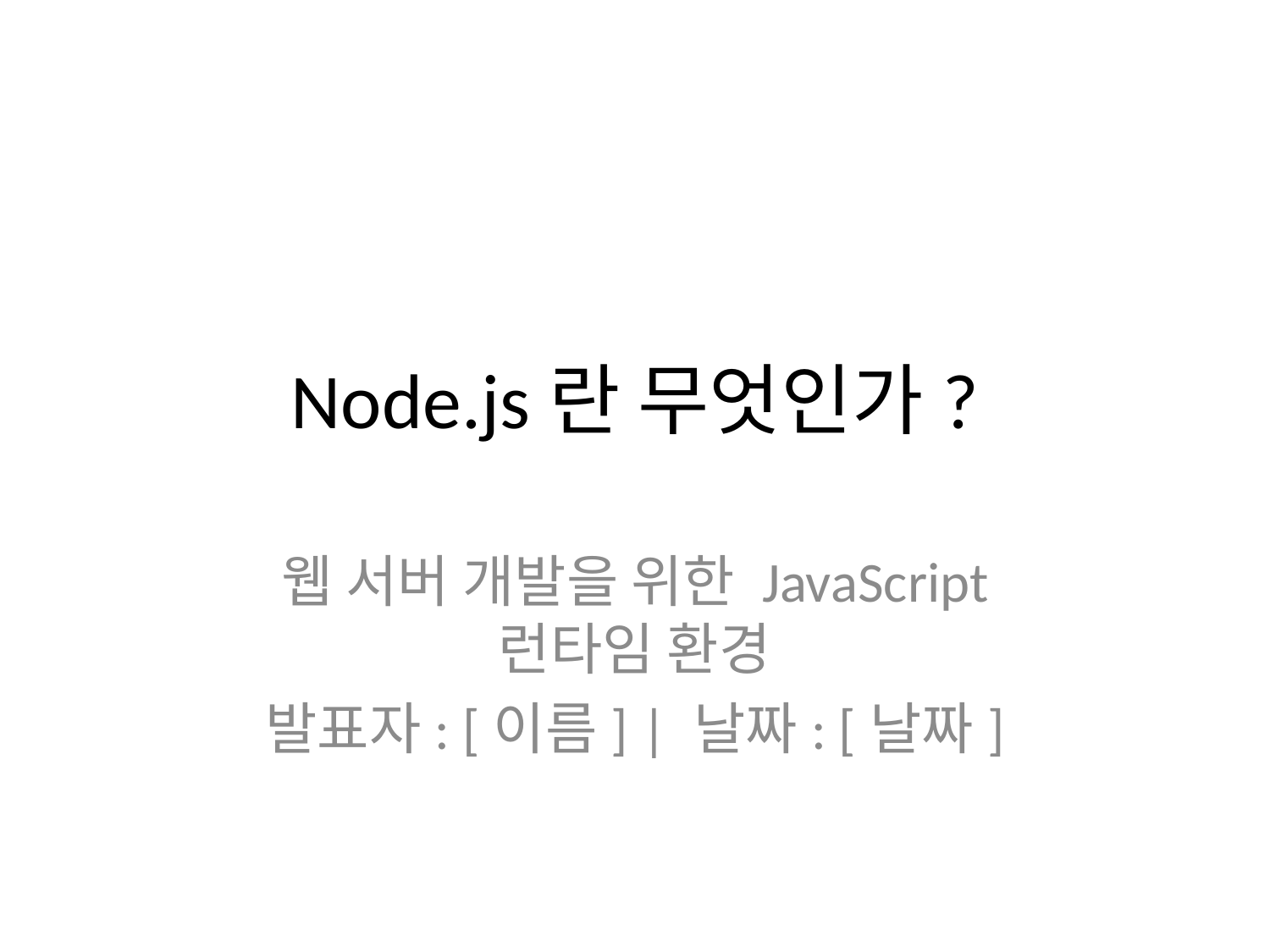

# Node.js란 무엇인가?
웹 서버 개발을 위한 JavaScript 런타임 환경
발표자: [이름] | 날짜: [날짜]